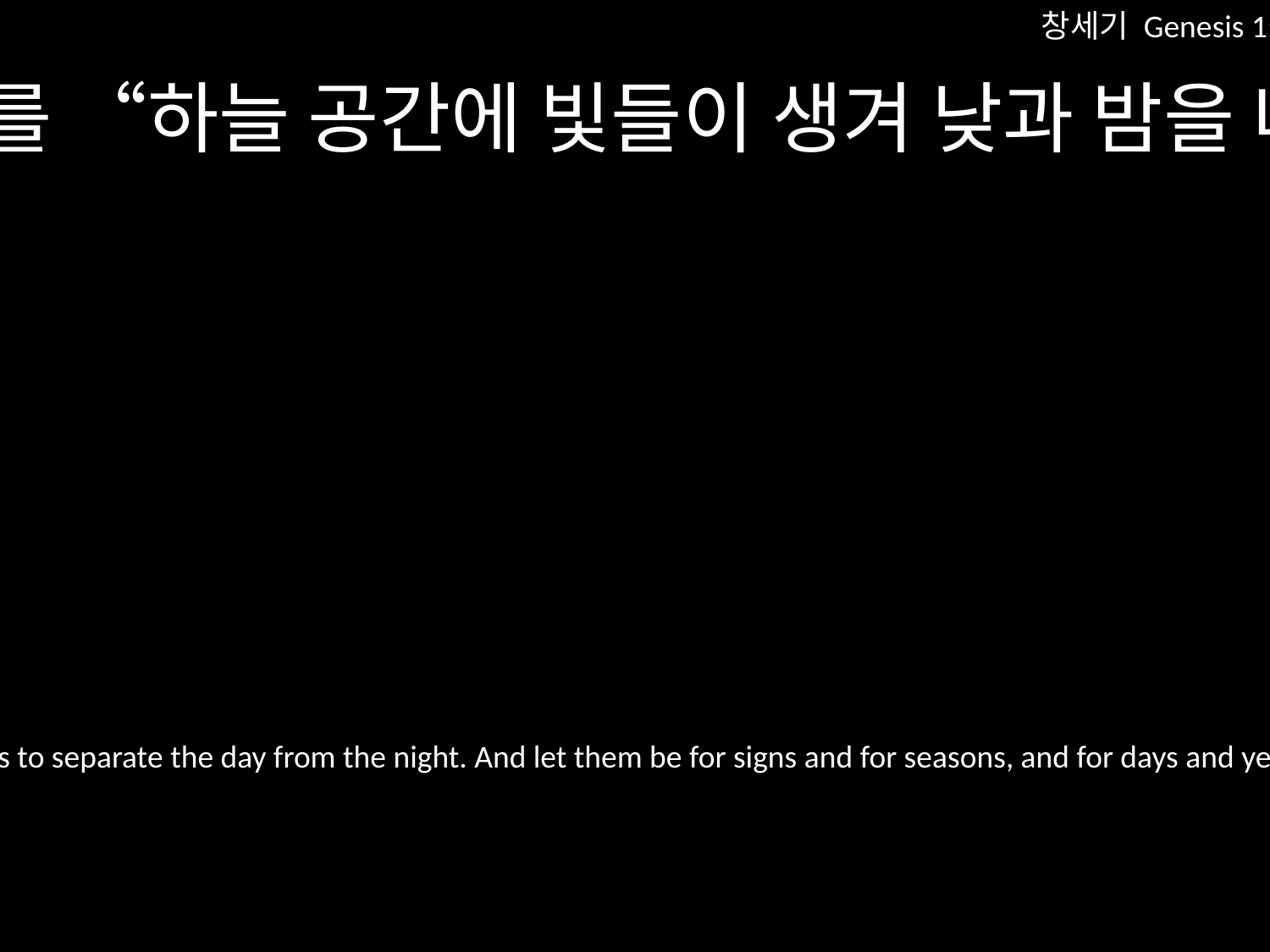

창세기 Genesis 1:14
하나님께서 말씀하시기를 “하늘 공간에 빛들이 생겨 낮과 밤을 나누고 절기들과 날짜들 및 연도들을 나타내는 표시가 되게 하라.
And God said, “Let there be lights in the expanse of the heavens to separate the day from the night. And let them be for signs and for seasons, and for days and years,